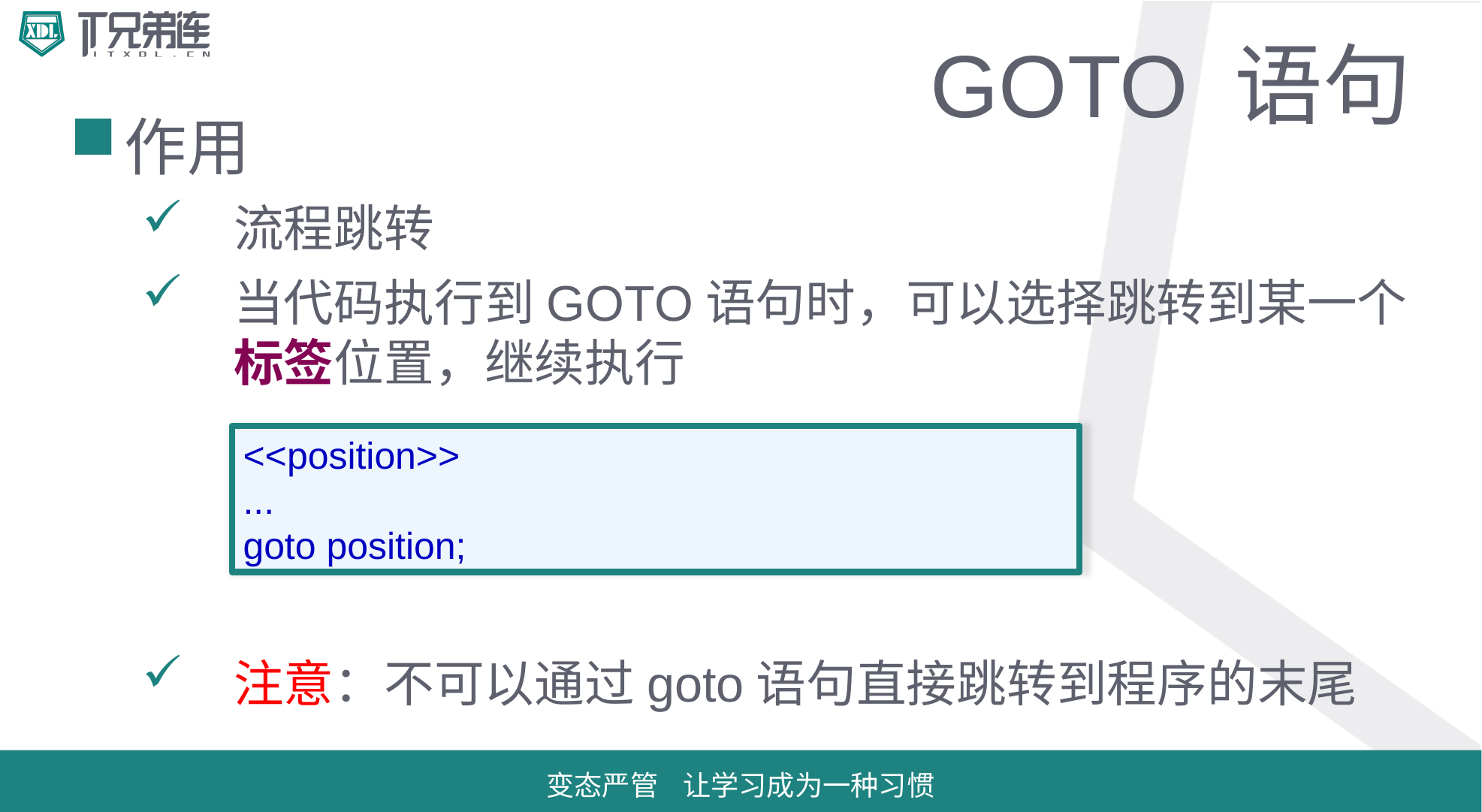

# GOTO 语句
作用
流程跳转
当代码执行到GOTO语句时，可以选择跳转到某一个标签位置，继续执行

注意：不可以通过goto语句直接跳转到程序的末尾

<<position>>
...
goto position;